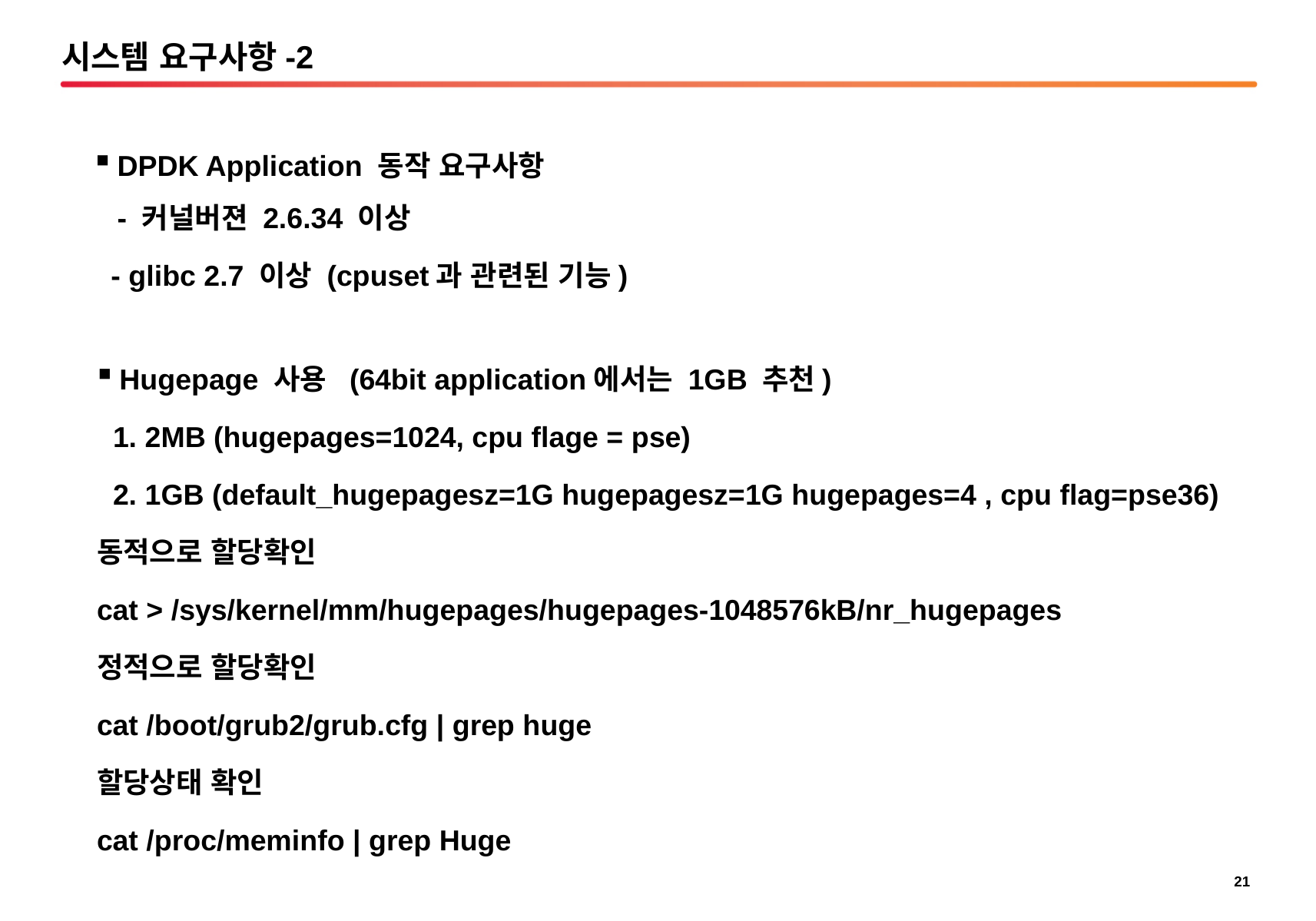

# 시스템 요구사항-2
DPDK Application 동작 요구사항
- 커널버젼 2.6.34 이상
  - glibc 2.7 이상 (cpuset과 관련된 기능)
Hugepage 사용  (64bit application에서는 1GB 추천)
  1. 2MB (hugepages=1024, cpu flage = pse)
  2. 1GB (default_hugepagesz=1G hugepagesz=1G hugepages=4 , cpu flag=pse36)
동적으로 할당확인
cat > /sys/kernel/mm/hugepages/hugepages-1048576kB/nr_hugepages
정적으로 할당확인
cat /boot/grub2/grub.cfg | grep huge
할당상태 확인
cat /proc/meminfo | grep Huge